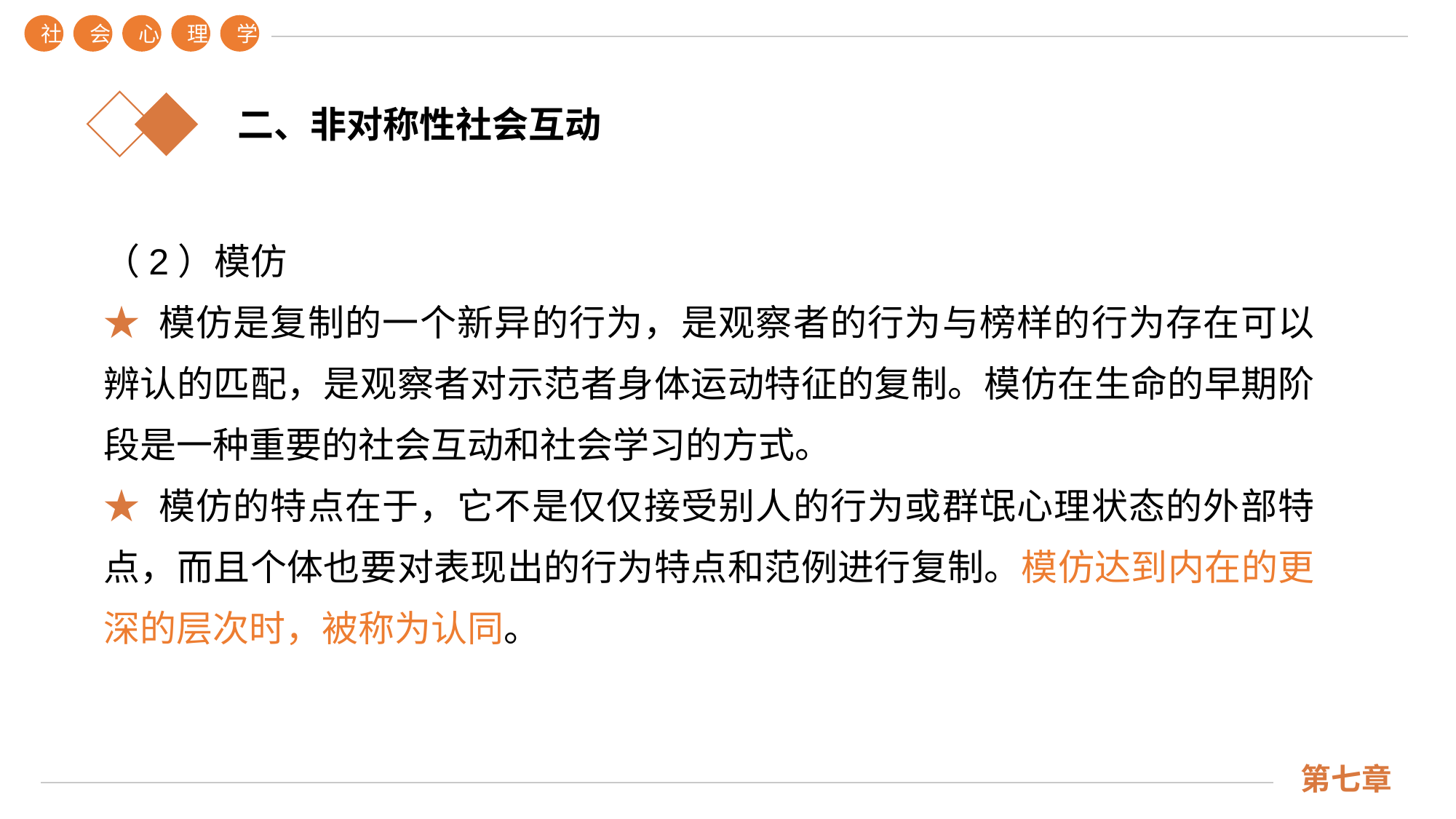

社
会
心
理
学
第七章

二、非对称性社会互动
（2）模仿
★ 模仿是复制的一个新异的行为，是观察者的行为与榜样的行为存在可以辨认的匹配，是观察者对示范者身体运动特征的复制。模仿在生命的早期阶段是一种重要的社会互动和社会学习的方式。
★ 模仿的特点在于，它不是仅仅接受别人的行为或群氓心理状态的外部特点，而且个体也要对表现出的行为特点和范例进行复制。模仿达到内在的更深的层次时，被称为认同。